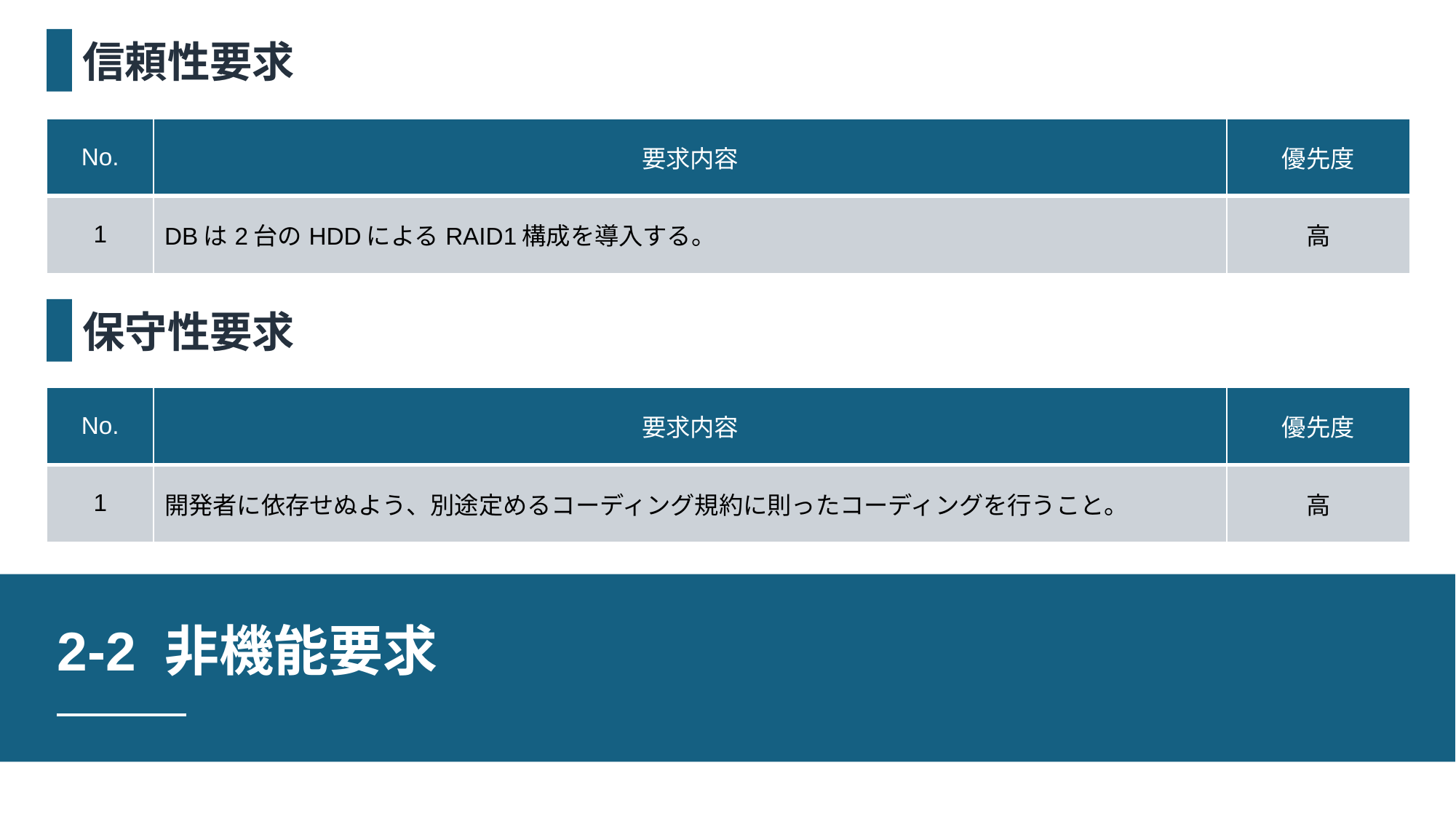

信頼性要求
| No. | 要求内容 | 優先度 |
| --- | --- | --- |
| 1 | DBは2台のHDDによるRAID1構成を導入する。 | 高 |

保守性要求
| No. | 要求内容 | 優先度 |
| --- | --- | --- |
| 1 | 開発者に依存せぬよう、別途定めるコーディング規約に則ったコーディングを行うこと。 | 高 |

2-2 非機能要求